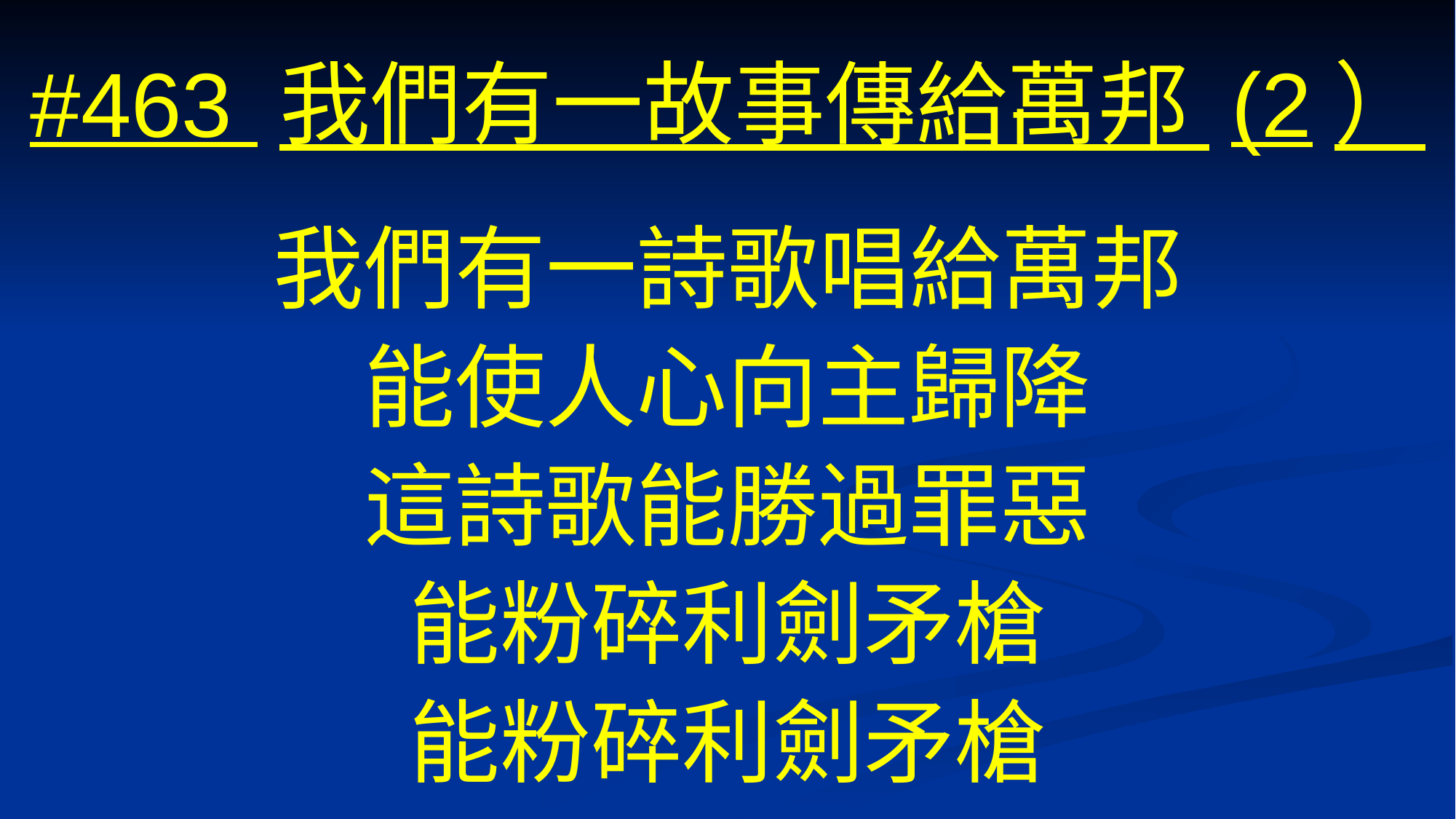

# #463 我們有一故事傳給萬邦 (2）
我們有一詩歌唱給萬邦
能使人心向主歸降
這詩歌能勝過罪惡
能粉碎利劍矛槍
能粉碎利劍矛槍